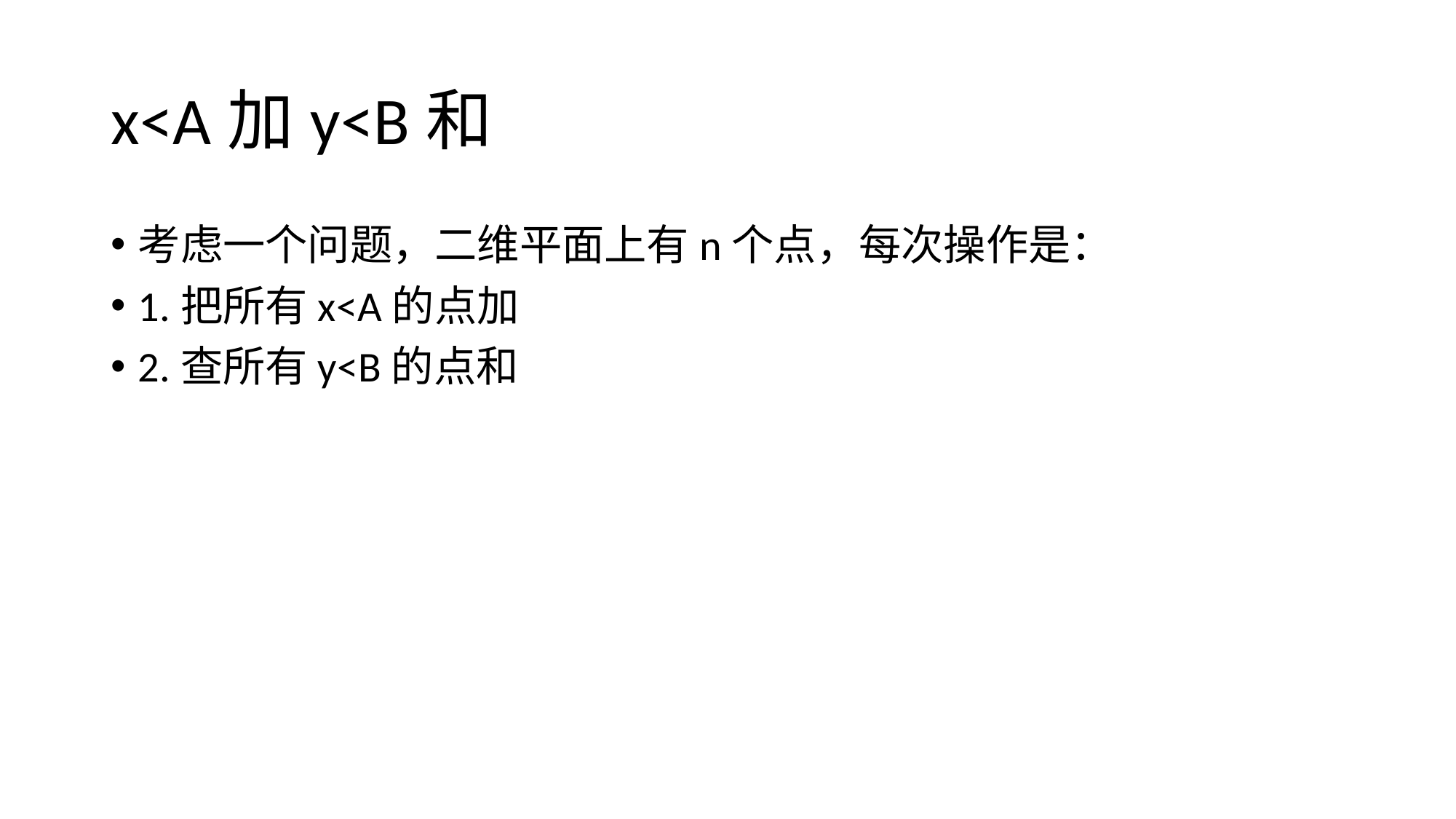

# x<A加y<B和
考虑一个问题，二维平面上有n个点，每次操作是：
1.把所有x<A的点加
2.查所有y<B的点和